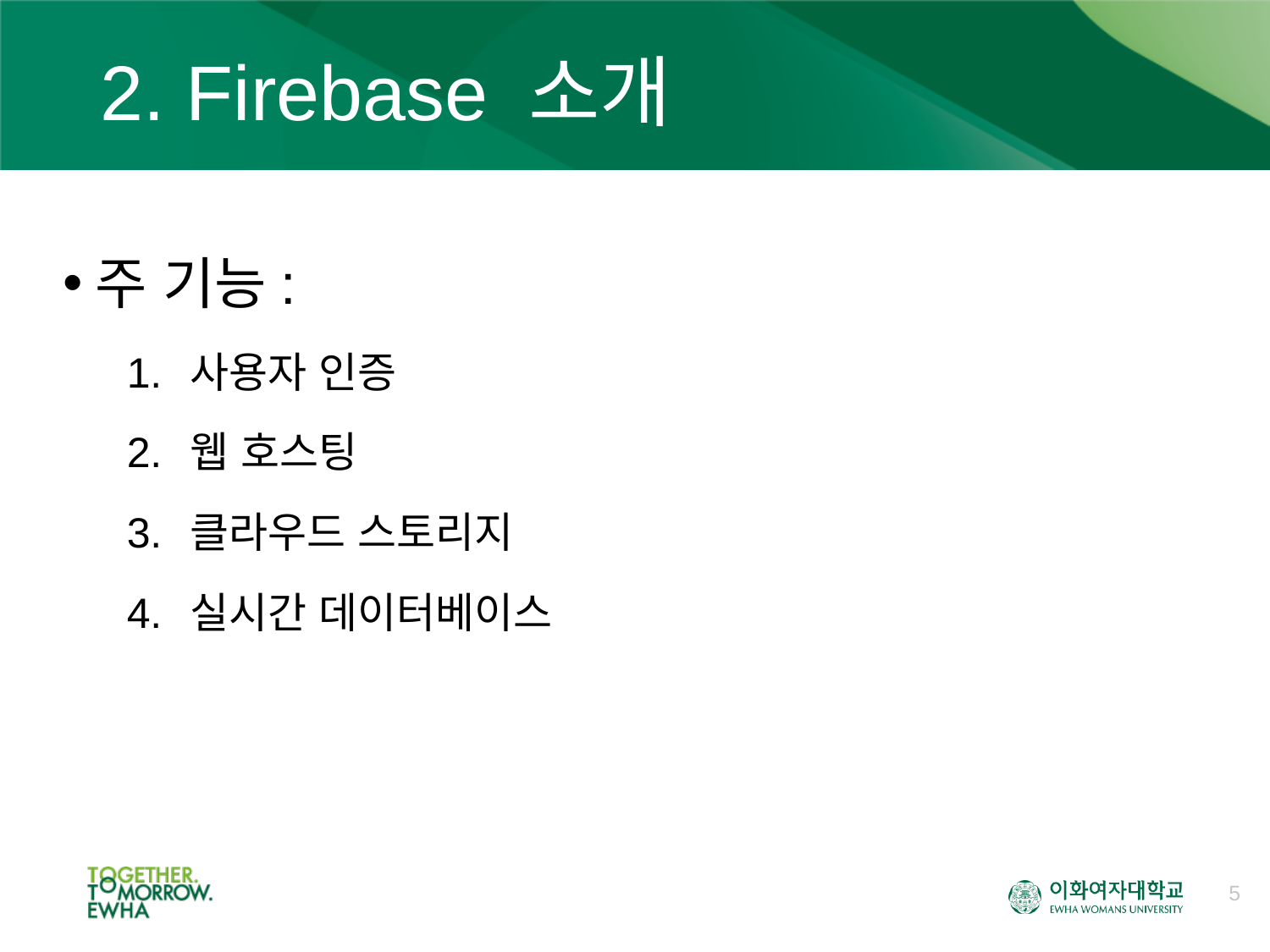

# 2. Firebase 소개
주 기능:
사용자 인증
웹 호스팅
클라우드 스토리지
실시간 데이터베이스

5